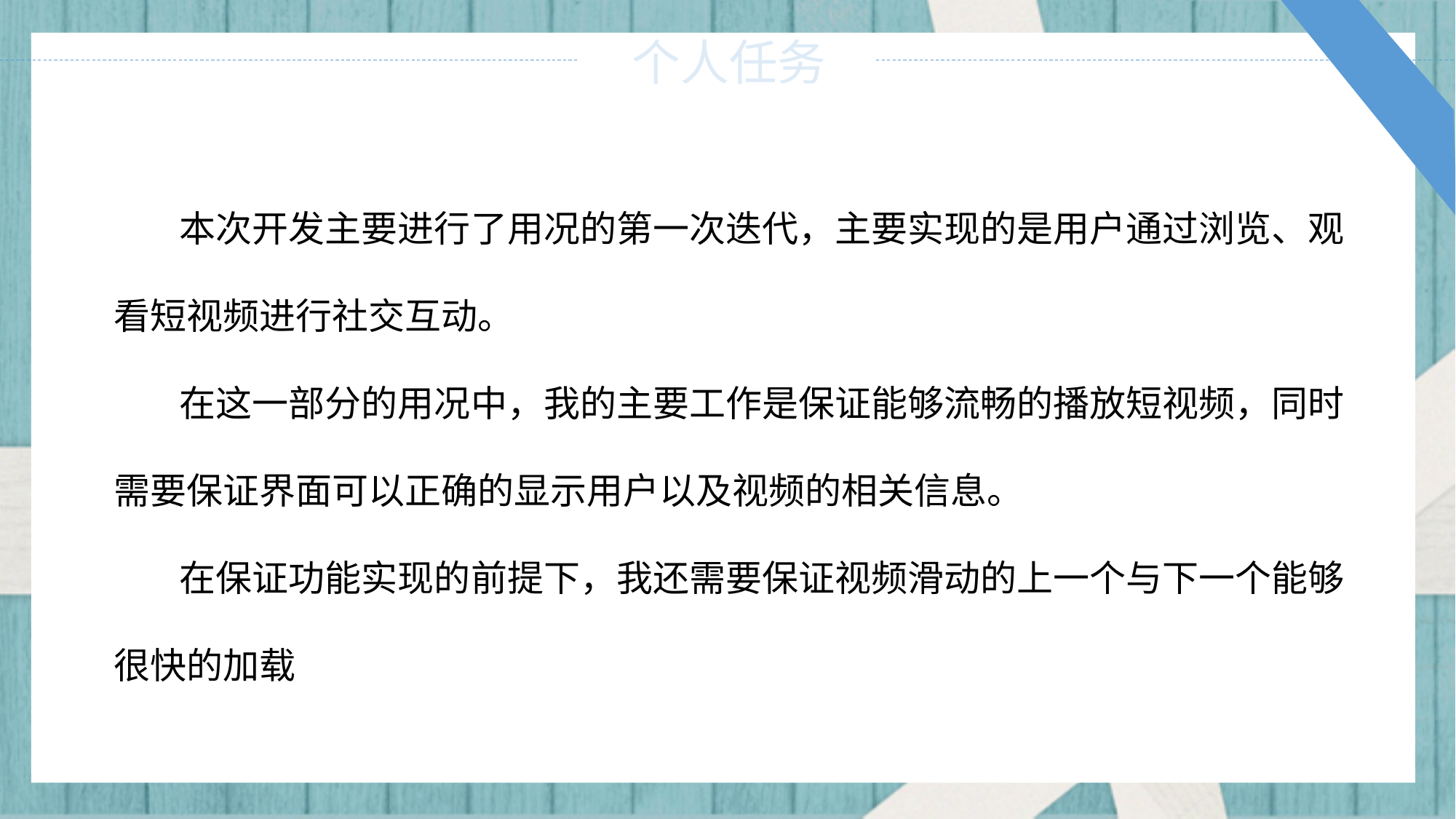

个人任务

       本次开发主要进行了用况的第一次迭代，主要实现的是用户通过浏览、观看短视频进行社交互动。
       在这一部分的用况中，我的主要工作是保证能够流畅的播放短视频，同时需要保证界面可以正确的显示用户以及视频的相关信息。
       在保证功能实现的前提下，我还需要保证视频滑动的上一个与下一个能够很快的加载